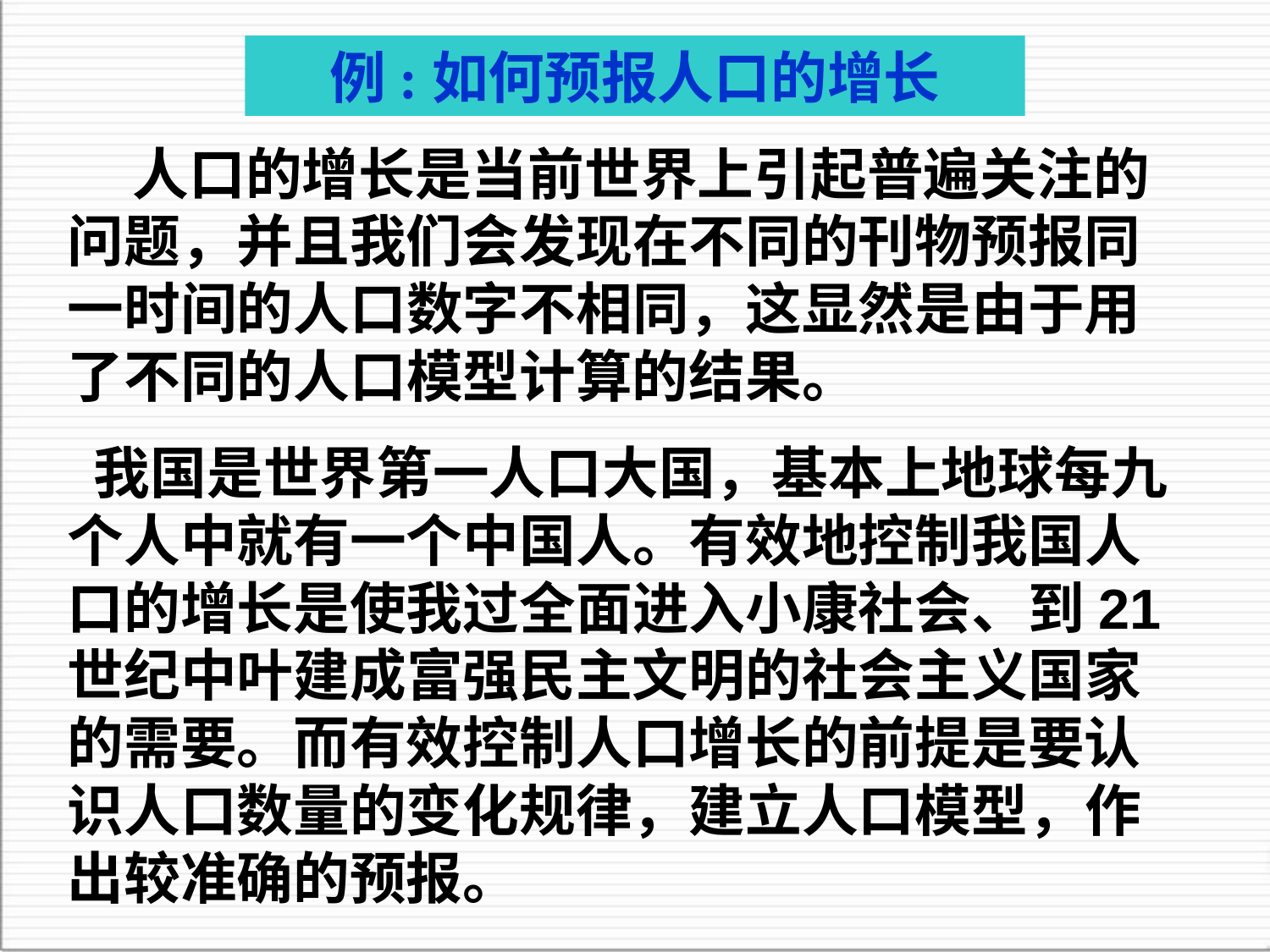

例:如何预报人口的增长
如何预报人口的增长
    人口的增长是当前世界上引起普遍关注的问题，并且我们会发现在不同的刊物预报同一时间的人口数字不相同，这显然是由于用了不同的人口模型计算的结果。
 我国是世界第一人口大国，基本上地球每九个人中就有一个中国人。有效地控制我国人口的增长是使我过全面进入小康社会、到21世纪中叶建成富强民主文明的社会主义国家的需要。而有效控制人口增长的前提是要认识人口数量的变化规律，建立人口模型，作出较准确的预报。